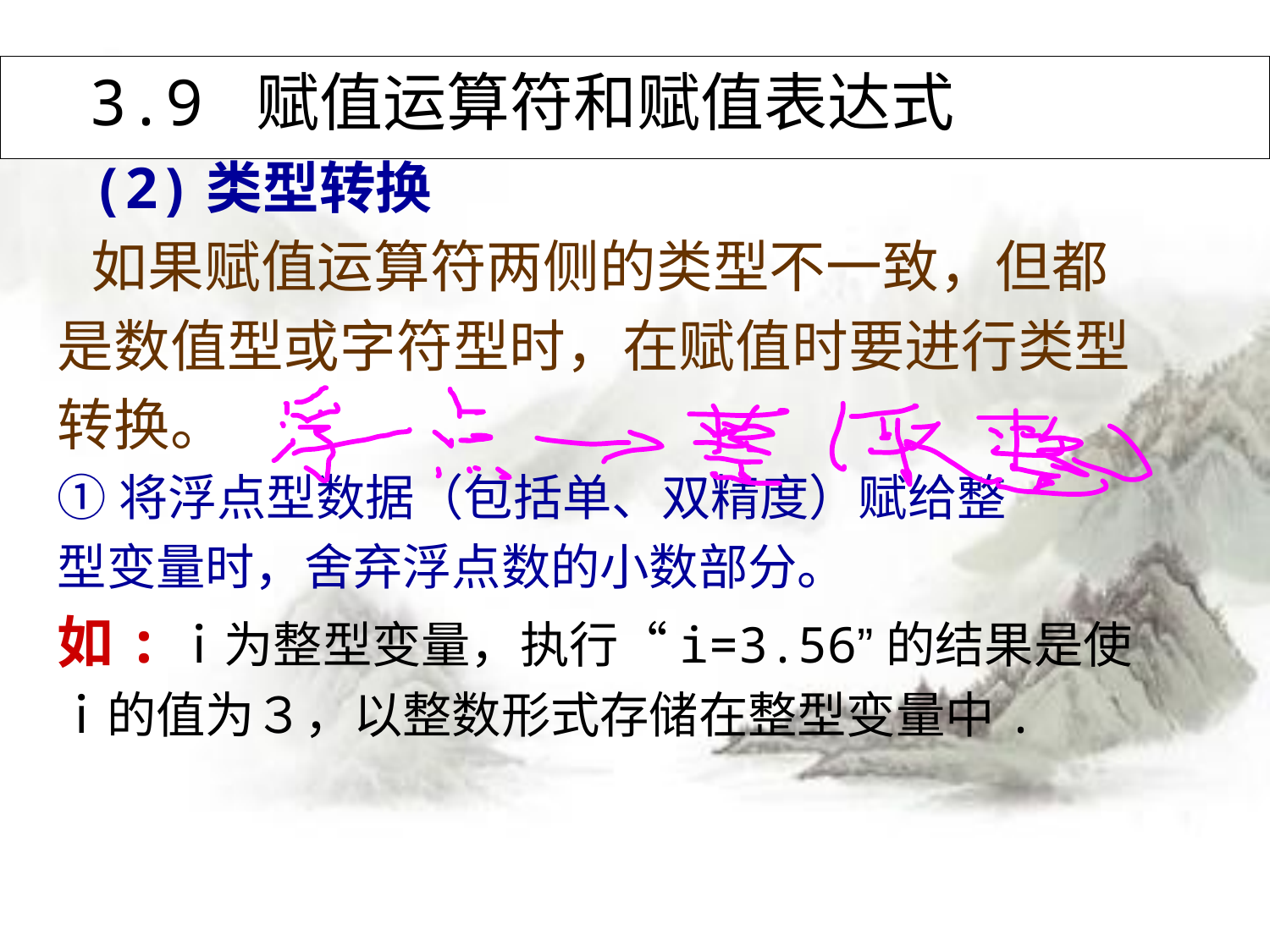

# 3.9 赋值运算符和赋值表达式
 (2)类型转换
  如果赋值运算符两侧的类型不一致，但都
是数值型或字符型时，在赋值时要进行类型
转换。
①将浮点型数据（包括单、双精度）赋给整
型变量时，舍弃浮点数的小数部分。
如:ｉ为整型变量，执行“i=3.56”的结果是使
ｉ的值为３，以整数形式存储在整型变量中.